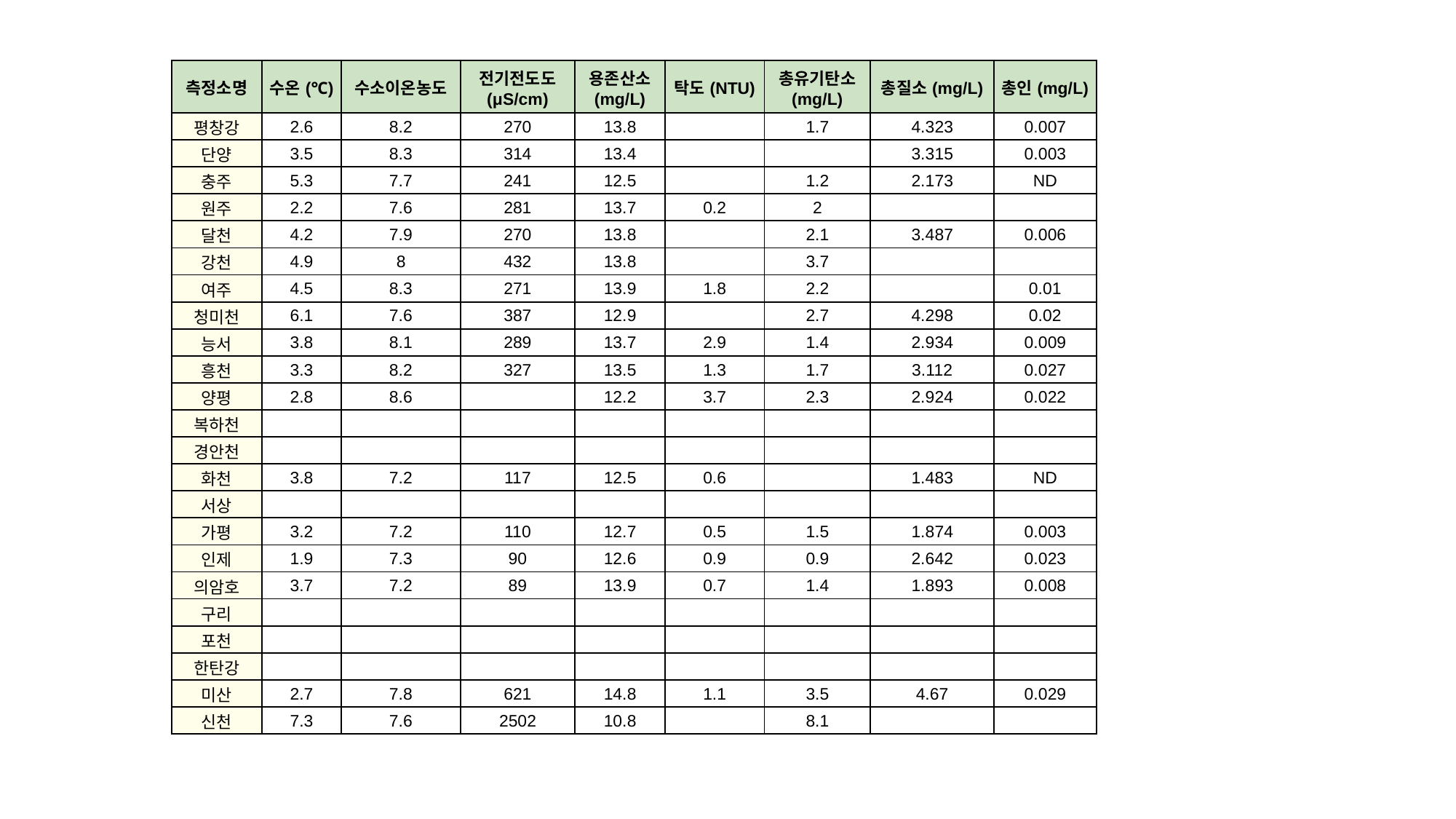

| 측정소명 | 수온(℃) | 수소이온농도 | 전기전도도 (μS/cm) | 용존산소 (mg/L) | 탁도(NTU) | 총유기탄소 (mg/L) | 총질소(mg/L) | 총인(mg/L) |
| --- | --- | --- | --- | --- | --- | --- | --- | --- |
| 평창강 | 2.6 | 8.2 | 270 | 13.8 |  | 1.7 | 4.323 | 0.007 |
| 단양 | 3.5 | 8.3 | 314 | 13.4 |  |  | 3.315 | 0.003 |
| 충주 | 5.3 | 7.7 | 241 | 12.5 |  | 1.2 | 2.173 | ND |
| 원주 | 2.2 | 7.6 | 281 | 13.7 | 0.2 | 2 |  |  |
| 달천 | 4.2 | 7.9 | 270 | 13.8 |  | 2.1 | 3.487 | 0.006 |
| 강천 | 4.9 | 8 | 432 | 13.8 |  | 3.7 |  |  |
| 여주 | 4.5 | 8.3 | 271 | 13.9 | 1.8 | 2.2 |  | 0.01 |
| 청미천 | 6.1 | 7.6 | 387 | 12.9 |  | 2.7 | 4.298 | 0.02 |
| 능서 | 3.8 | 8.1 | 289 | 13.7 | 2.9 | 1.4 | 2.934 | 0.009 |
| 흥천 | 3.3 | 8.2 | 327 | 13.5 | 1.3 | 1.7 | 3.112 | 0.027 |
| 양평 | 2.8 | 8.6 |  | 12.2 | 3.7 | 2.3 | 2.924 | 0.022 |
| 복하천 |  |  |  |  |  |  |  |  |
| 경안천 |  |  |  |  |  |  |  |  |
| 화천 | 3.8 | 7.2 | 117 | 12.5 | 0.6 |  | 1.483 | ND |
| 서상 |  |  |  |  |  |  |  |  |
| 가평 | 3.2 | 7.2 | 110 | 12.7 | 0.5 | 1.5 | 1.874 | 0.003 |
| 인제 | 1.9 | 7.3 | 90 | 12.6 | 0.9 | 0.9 | 2.642 | 0.023 |
| 의암호 | 3.7 | 7.2 | 89 | 13.9 | 0.7 | 1.4 | 1.893 | 0.008 |
| 구리 |  |  |  |  |  |  |  |  |
| 포천 |  |  |  |  |  |  |  |  |
| 한탄강 |  |  |  |  |  |  |  |  |
| 미산 | 2.7 | 7.8 | 621 | 14.8 | 1.1 | 3.5 | 4.67 | 0.029 |
| 신천 | 7.3 | 7.6 | 2502 | 10.8 |  | 8.1 |  |  |